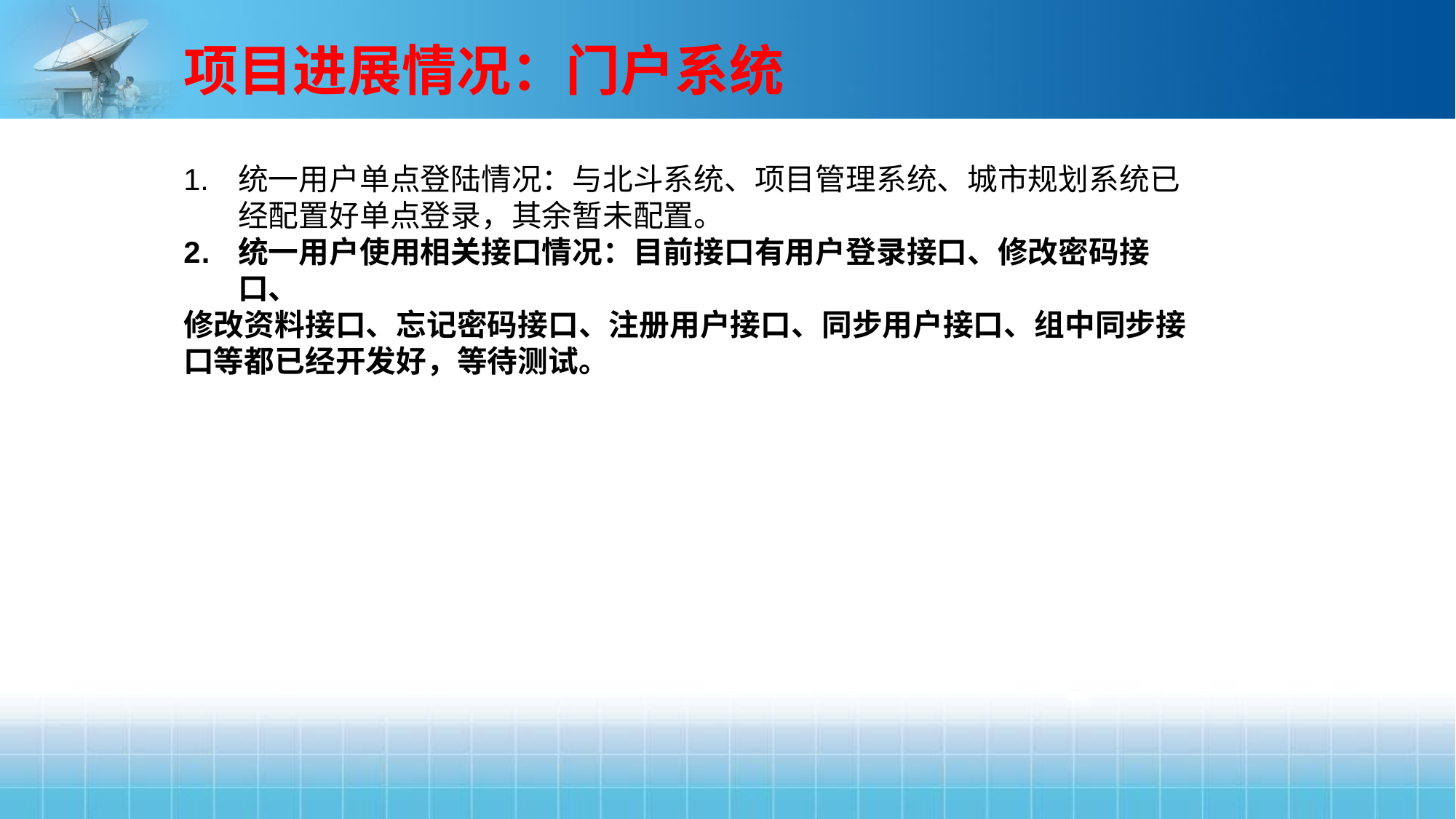

# 项目进展情况：门户系统
统一用户单点登陆情况：与北斗系统、项目管理系统、城市规划系统已经配置好单点登录，其余暂未配置。
统一用户使用相关接口情况：目前接口有用户登录接口、修改密码接口、
修改资料接口、忘记密码接口、注册用户接口、同步用户接口、组中同步接口等都已经开发好，等待测试。